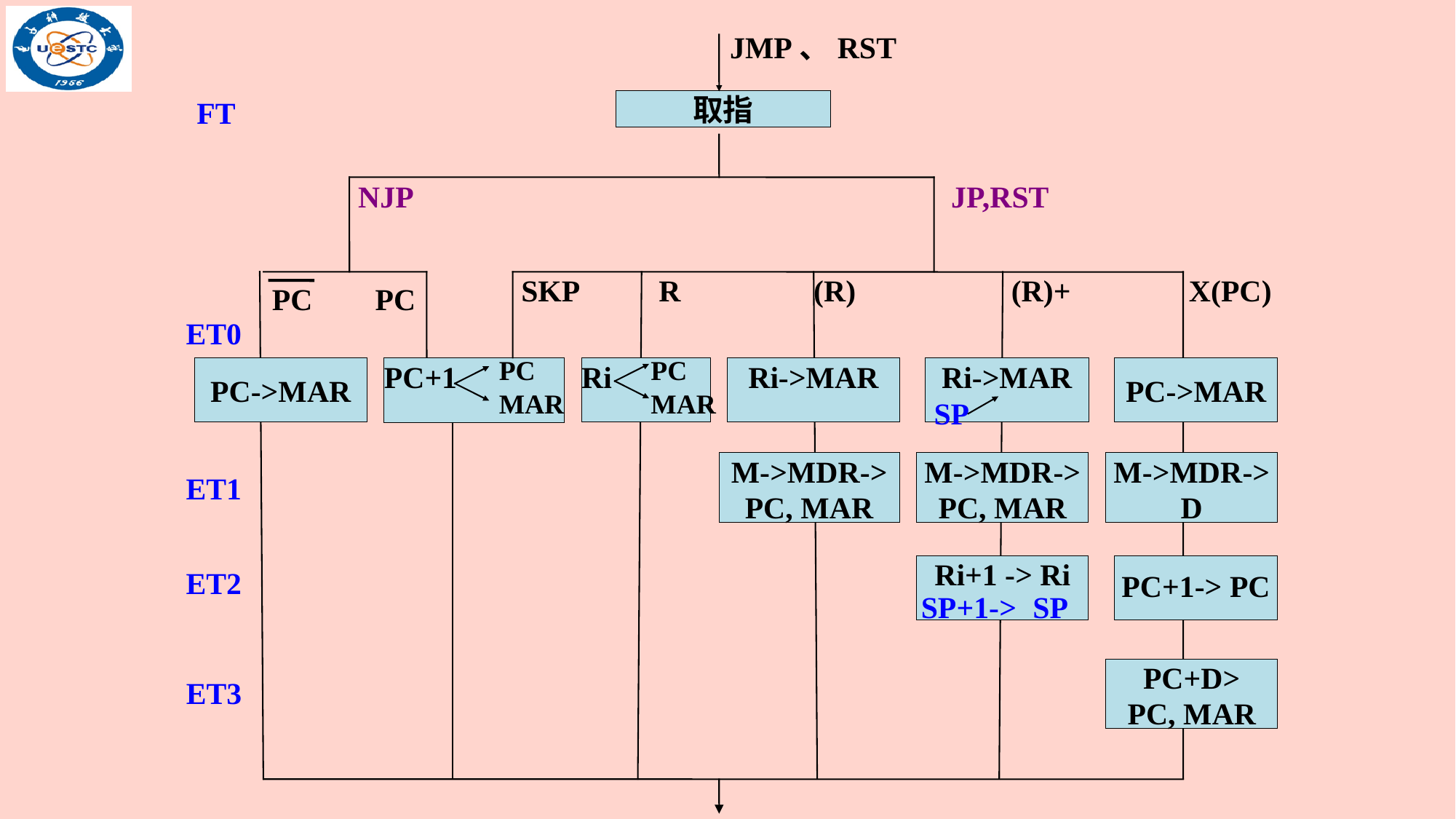

JMP、RST

FT
取指

NJP

JP,RST

SKP

R

(R)

(R)+

X(PC)
PC

PC
ET0
PC->MAR
Ri
Ri->MAR
Ri->MAR
PC->MAR
PC+1

PC
MAR
PC
MAR

SP

M->MDR->
PC, MAR
M->MDR->
PC, MAR
M->MDR->
D
ET1
Ri+1 -> Ri
PC+1-> PC
ET2
SP+1->
SP
PC+D>
PC, MAR
ET3